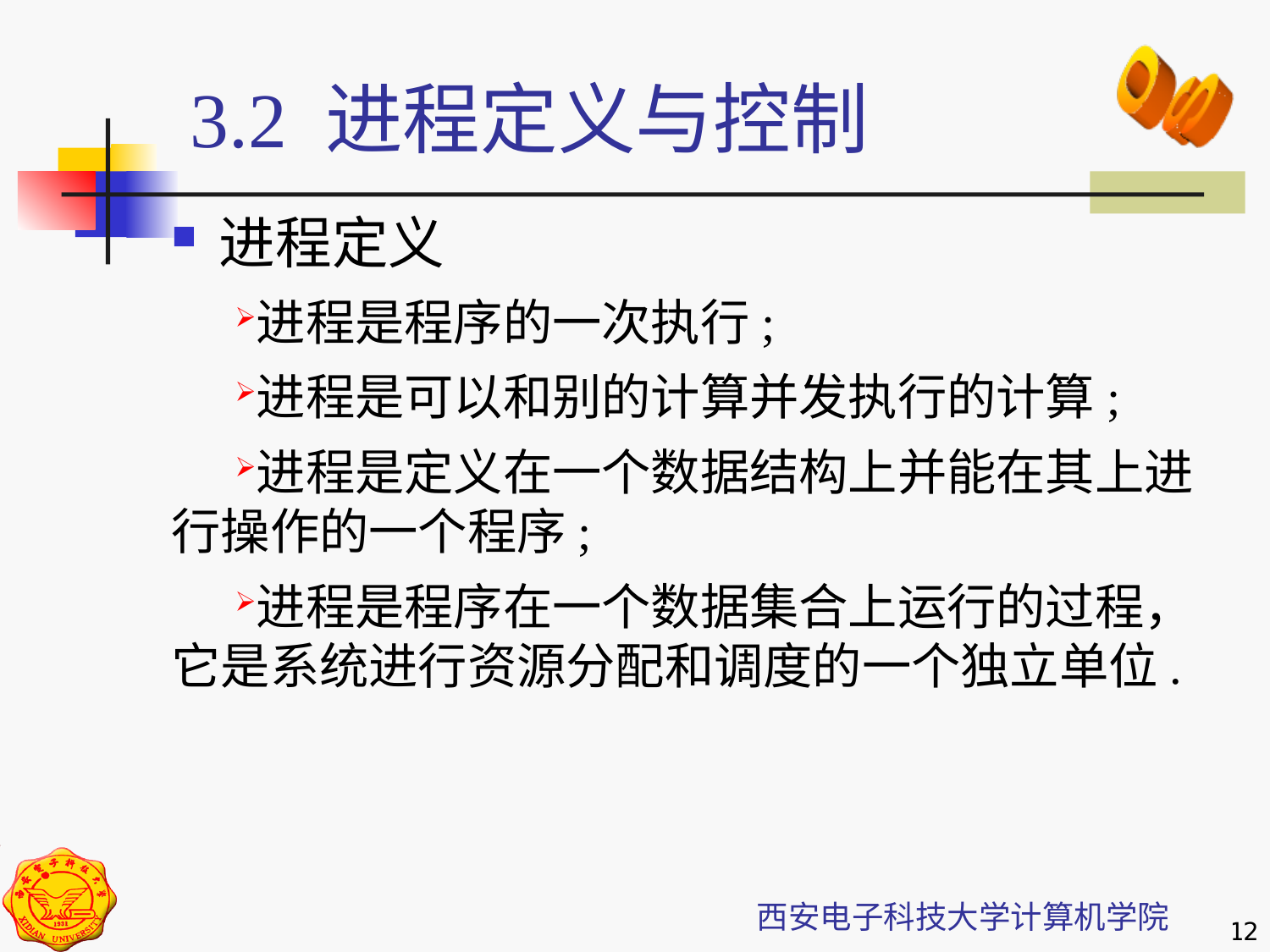

3.2 进程定义与控制
进程定义
进程是程序的一次执行;
进程是可以和别的计算并发执行的计算;
进程是定义在一个数据结构上并能在其上进行操作的一个程序;
进程是程序在一个数据集合上运行的过程，它是系统进行资源分配和调度的一个独立单位.
12